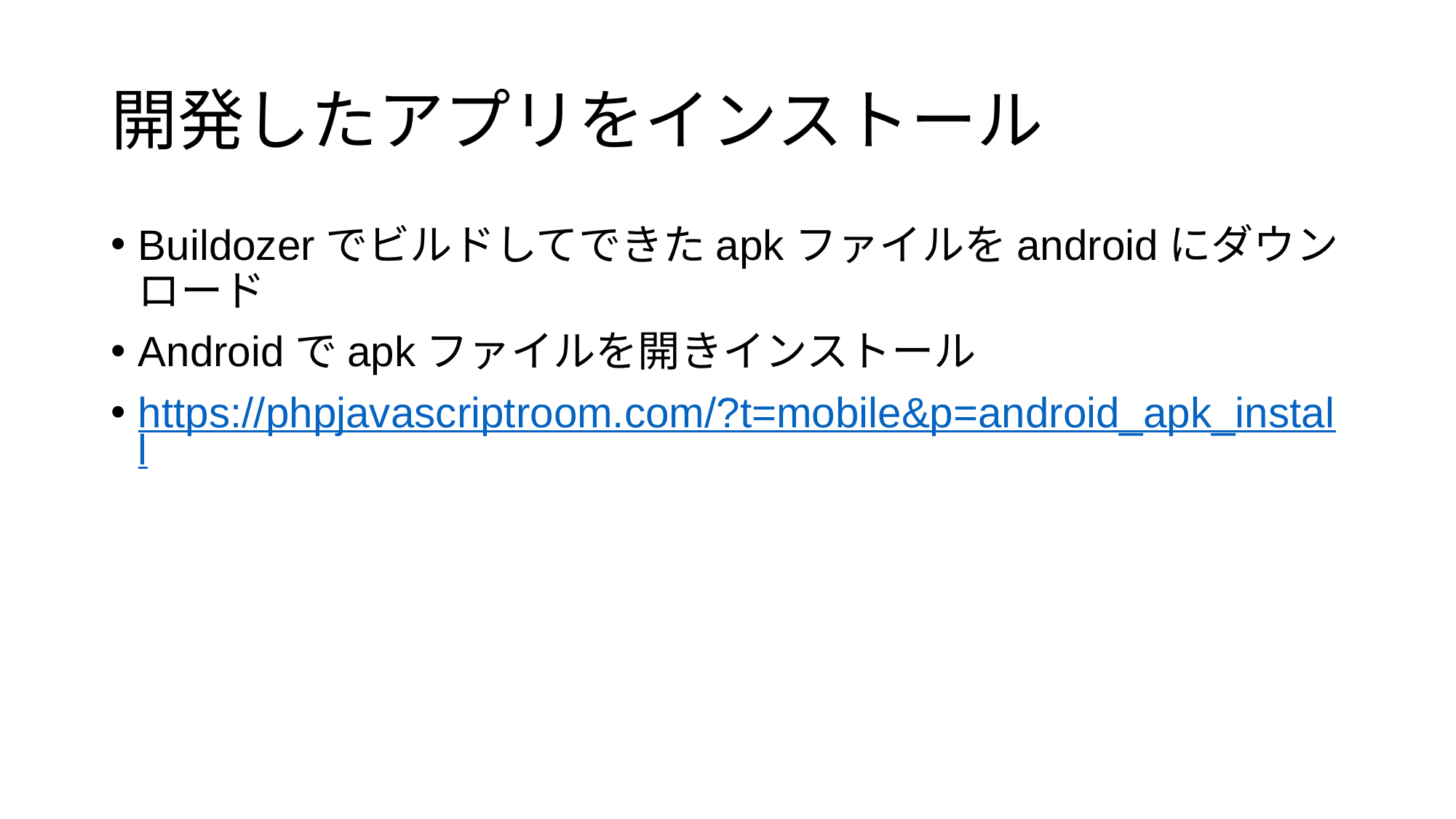

# 開発したアプリをインストール
Buildozerでビルドしてできたapkファイルをandroidにダウンロード
Androidでapkファイルを開きインストール
https://phpjavascriptroom.com/?t=mobile&p=android_apk_install